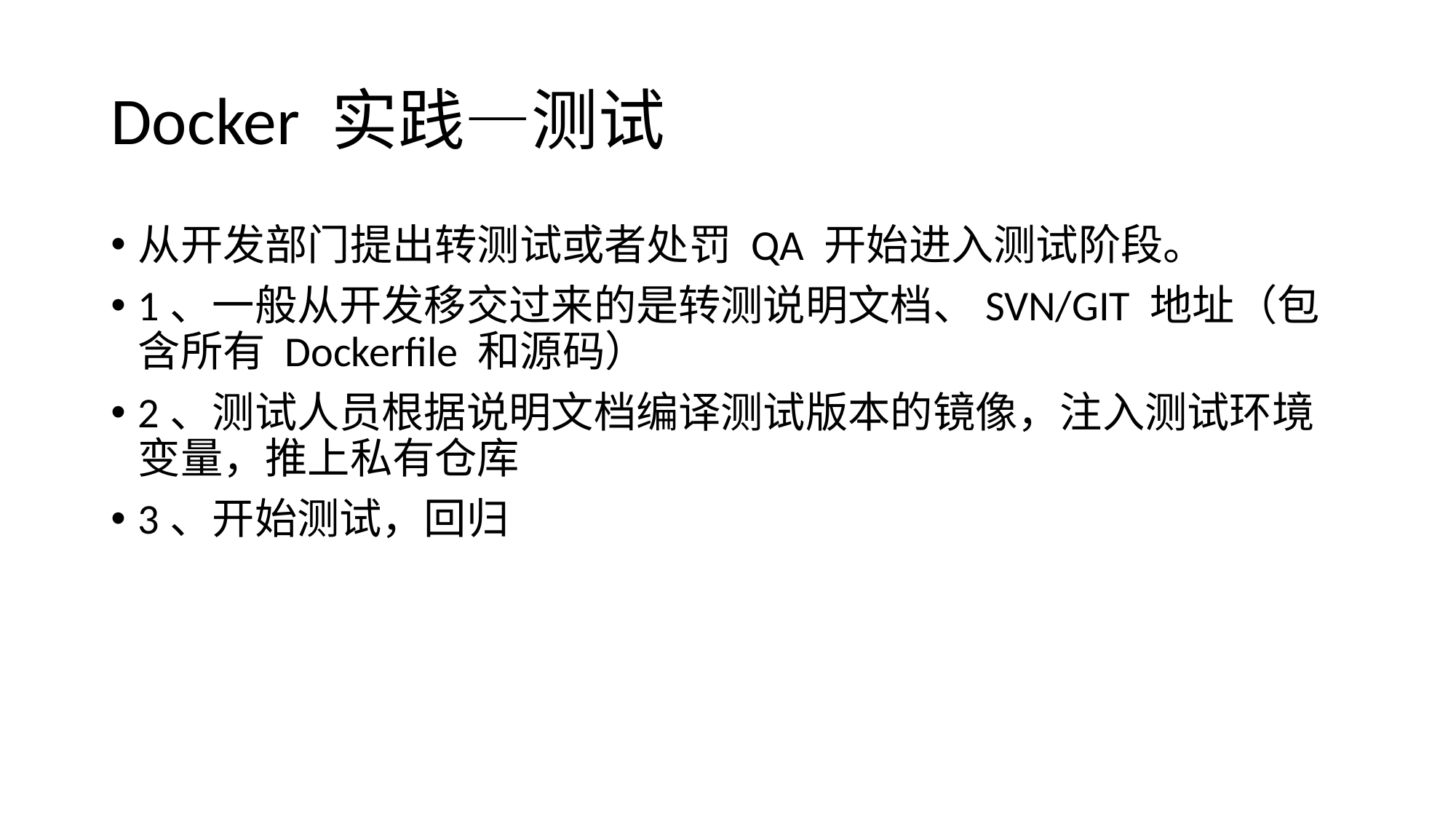

# Docker 实践—测试
从开发部门提出转测试或者处罚 QA 开始进入测试阶段。
1、一般从开发移交过来的是转测说明文档、SVN/GIT 地址（包含所有 Dockerfile 和源码）
2、测试人员根据说明文档编译测试版本的镜像，注入测试环境变量，推上私有仓库
3、开始测试，回归